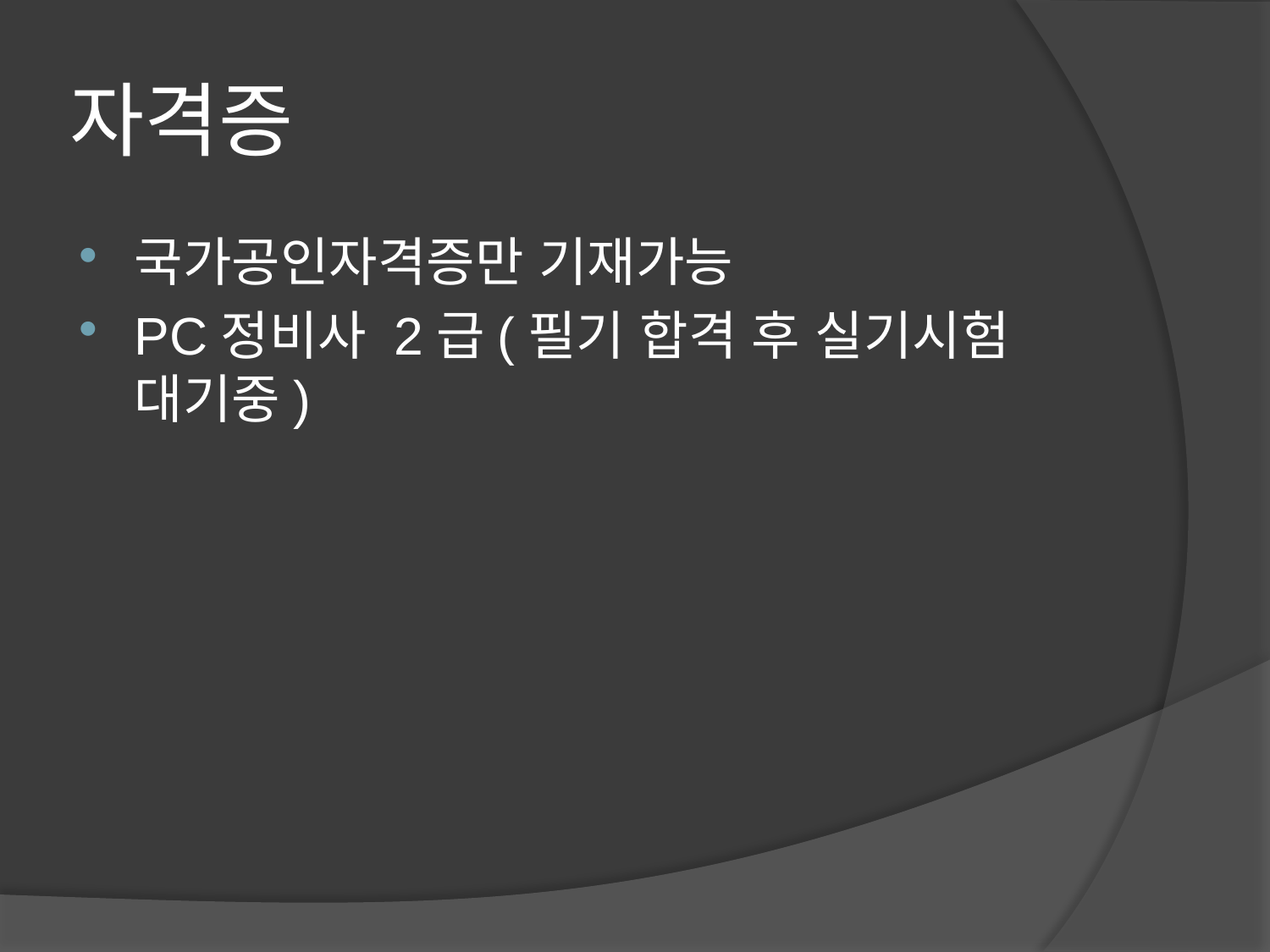

# 자격증
국가공인자격증만 기재가능
PC정비사 2급(필기 합격 후 실기시험 대기중)